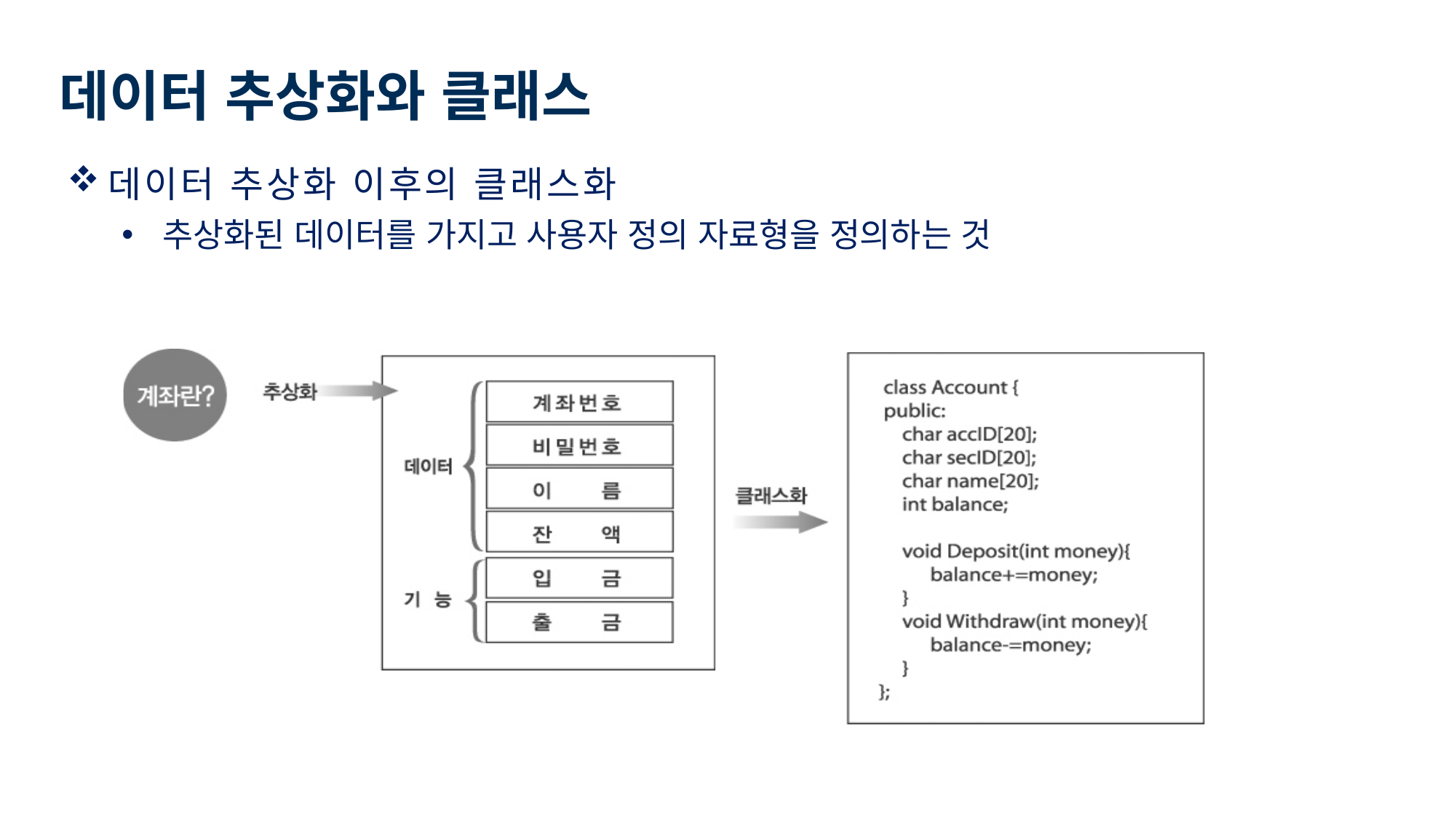

# 데이터 추상화와 클래스
데이터 추상화 이후의 클래스화
추상화된 데이터를 가지고 사용자 정의 자료형을 정의하는 것

10